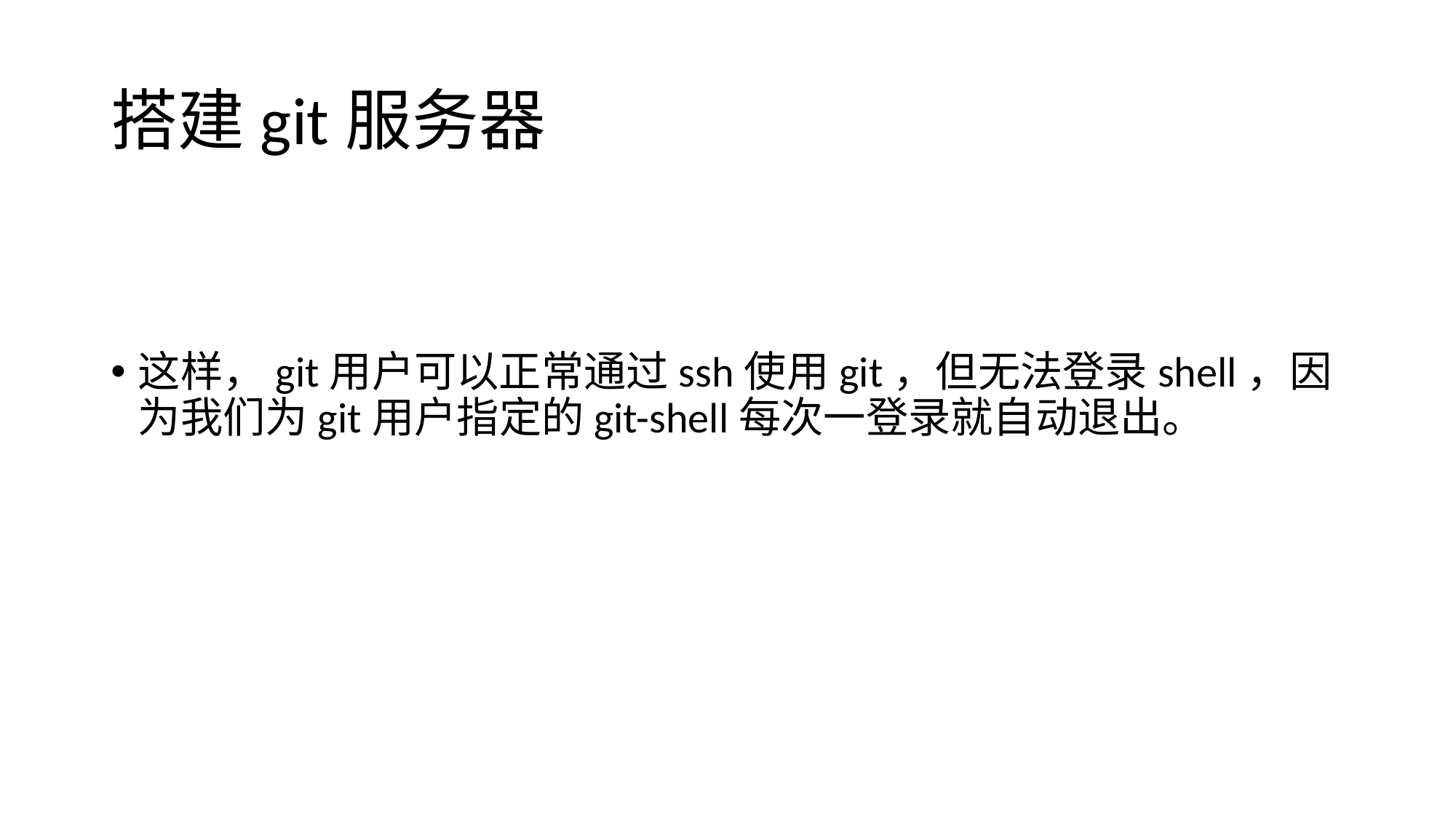

# 搭建git服务器

这样，git用户可以正常通过ssh使用git，但无法登录shell，因为我们为git用户指定的git-shell每次一登录就自动退出。